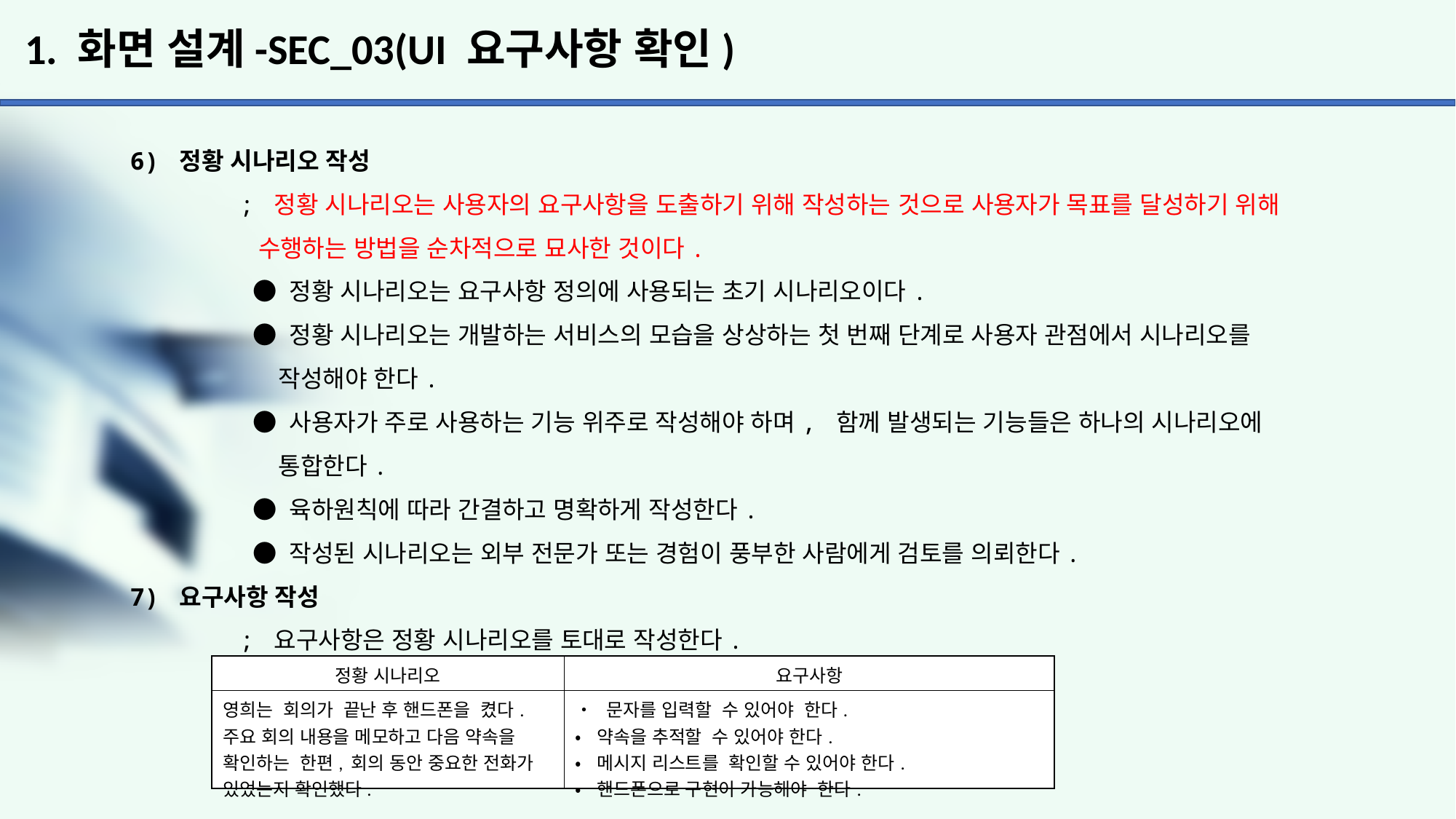

# 1. 화면 설계-SEC_03(UI 요구사항 확인)
6) 정황 시나리오 작성
	; 정황 시나리오는 사용자의 요구사항을 도출하기 위해 작성하는 것으로 사용자가 목표를 달성하기 위해
	  수행하는 방법을 순차적으로 묘사한 것이다.
	  ● 정황 시나리오는 요구사항 정의에 사용되는 초기 시나리오이다.
	  ● 정황 시나리오는 개발하는 서비스의 모습을 상상하는 첫 번째 단계로 사용자 관점에서 시나리오를
	     작성해야 한다.
	  ● 사용자가 주로 사용하는 기능 위주로 작성해야 하며, 함께 발생되는 기능들은 하나의 시나리오에
	     통합한다.
	  ● 육하원칙에 따라 간결하고 명확하게 작성한다.
	  ● 작성된 시나리오는 외부 전문가 또는 경험이 풍부한 사람에게 검토를 의뢰한다.
7) 요구사항 작성
	; 요구사항은 정황 시나리오를 토대로 작성한다.
| 정황 시나리오 | 요구사항 |
| --- | --- |
| 영희는 회의가 끝난 후 핸드폰을 켰다. 주요 회의 내용을 메모하고 다음 약속을 확인하는 한편, 회의 동안 중요한 전화가 있었는지 확인했다. | • 문자를 입력할 수 있어야 한다. • 약속을 추적할 수 있어야 한다. • 메시지 리스트를 확인할 수 있어야 한다. • 핸드폰으로 구현이 가능해야 한다. |